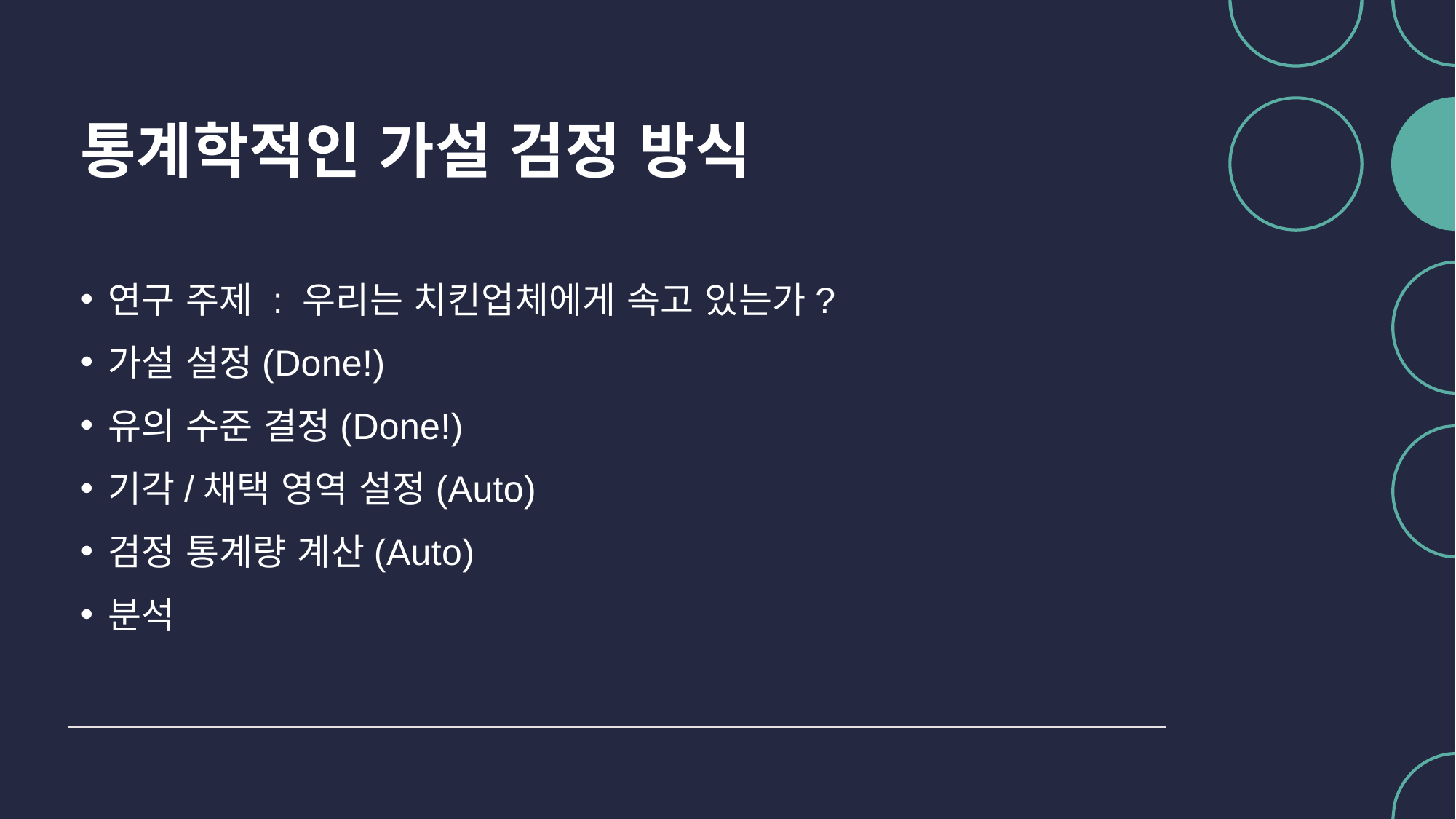

# 통계학적인 가설 검정 방식
연구 주제 : 우리는 치킨업체에게 속고 있는가?
가설 설정(Done!)
유의 수준 결정(Done!)
기각/채택 영역 설정(Auto)
검정 통계량 계산(Auto)
분석